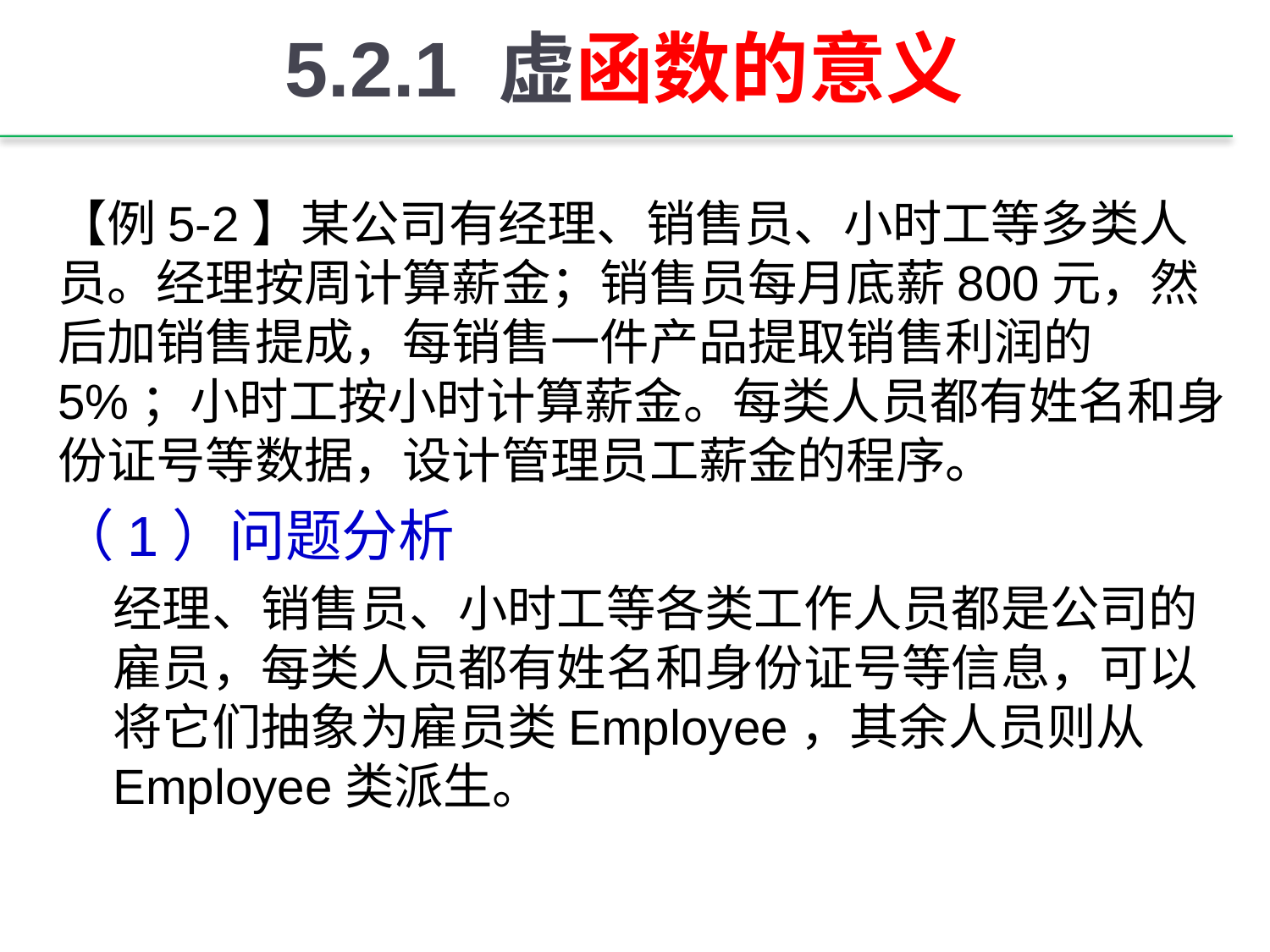

# 5.2.1 虚函数的意义
【例5-2】某公司有经理、销售员、小时工等多类人员。经理按周计算薪金；销售员每月底薪800元，然后加销售提成，每销售一件产品提取销售利润的5%；小时工按小时计算薪金。每类人员都有姓名和身份证号等数据，设计管理员工薪金的程序。
（1）问题分析
经理、销售员、小时工等各类工作人员都是公司的雇员，每类人员都有姓名和身份证号等信息，可以将它们抽象为雇员类Employee，其余人员则从Employee类派生。